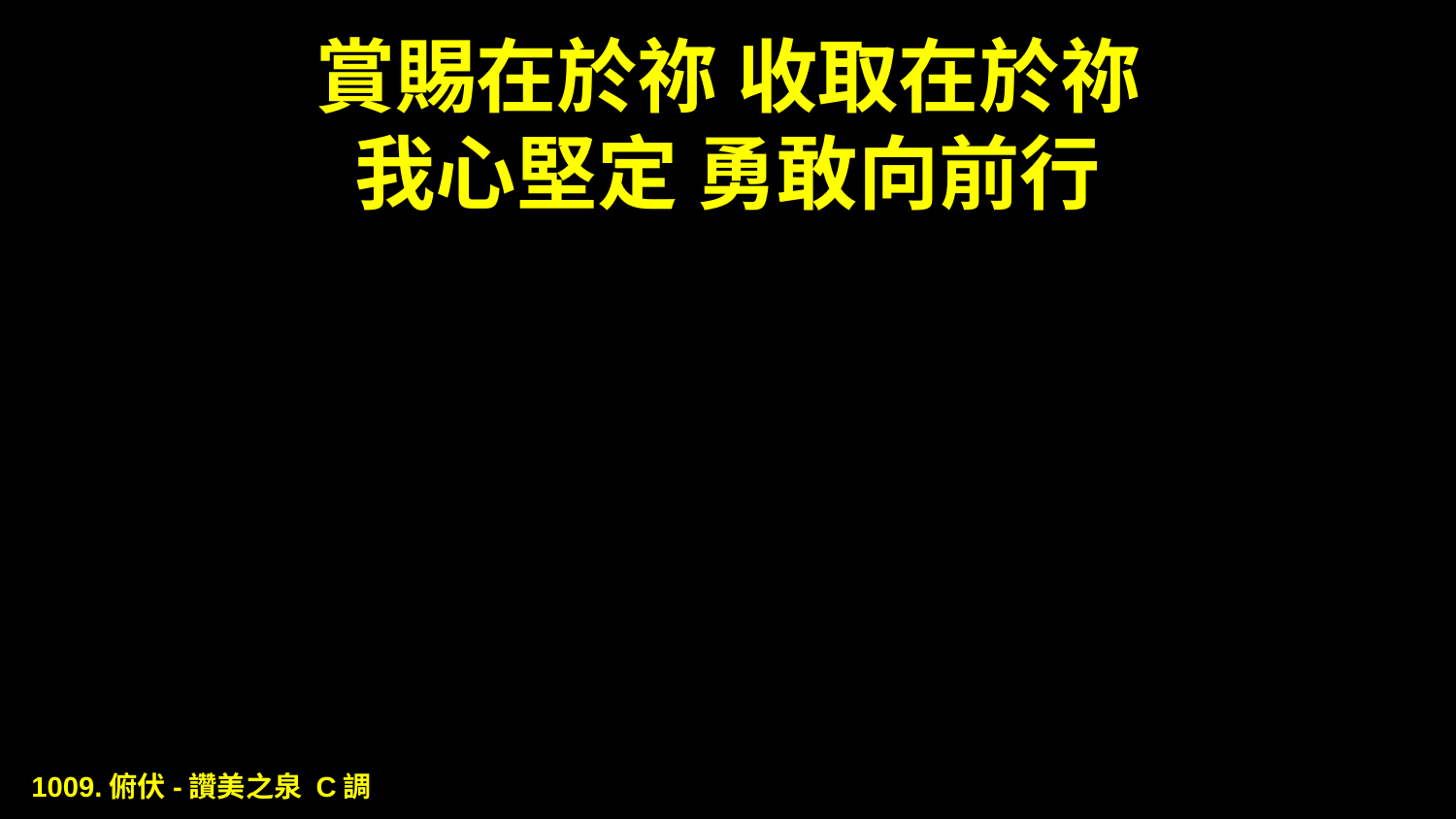

# 賞賜在於祢 收取在於祢 我心堅定 勇敢向前行
1009.俯伏-讚美之泉 C調